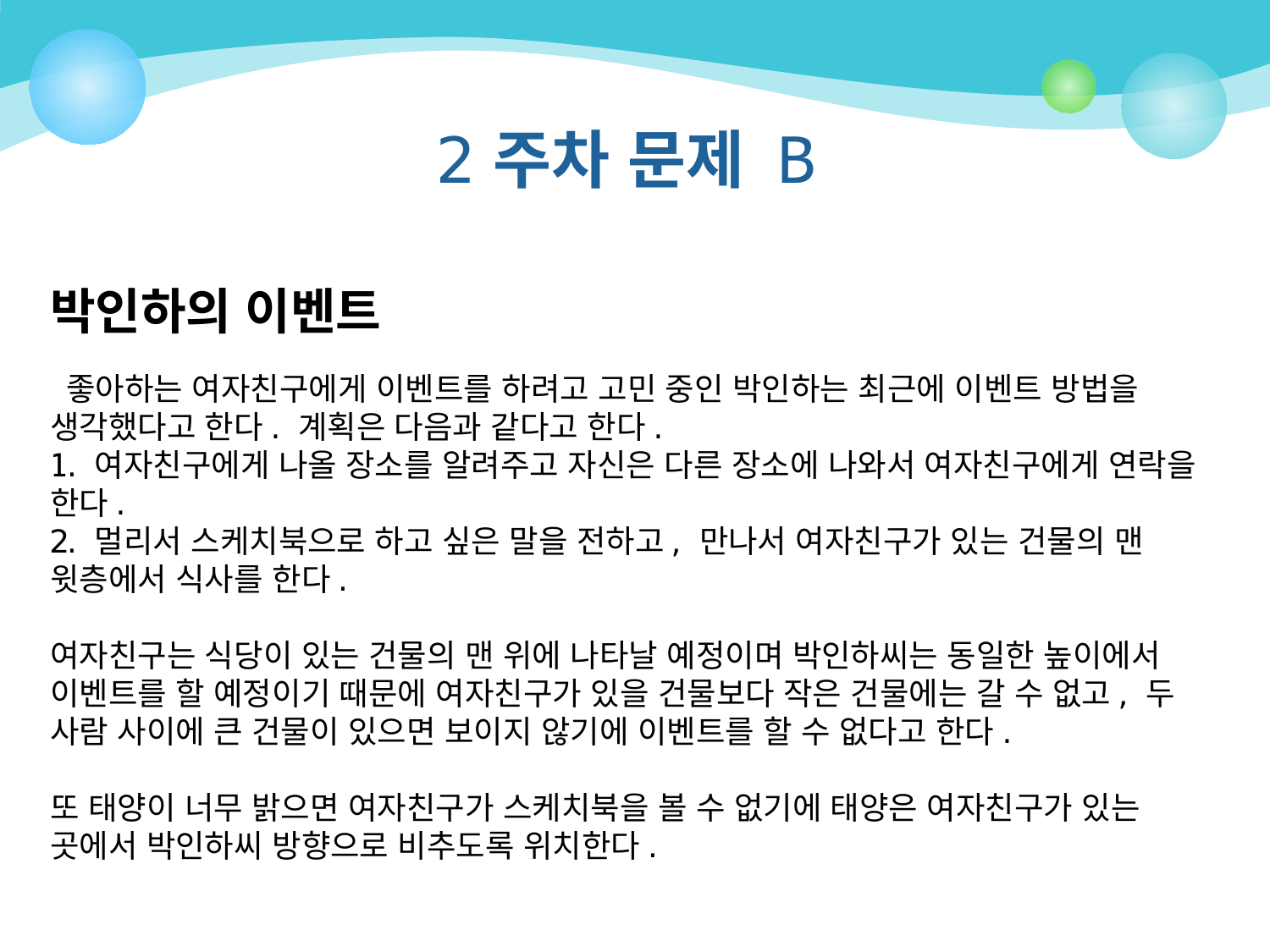

# 2주차 문제 B
박인하의 이벤트

 좋아하는 여자친구에게 이벤트를 하려고 고민 중인 박인하는 최근에 이벤트 방법을 생각했다고 한다. 계획은 다음과 같다고 한다.
1. 여자친구에게 나올 장소를 알려주고 자신은 다른 장소에 나와서 여자친구에게 연락을 한다.
2. 멀리서 스케치북으로 하고 싶은 말을 전하고, 만나서 여자친구가 있는 건물의 맨 윗층에서 식사를 한다.

여자친구는 식당이 있는 건물의 맨 위에 나타날 예정이며 박인하씨는 동일한 높이에서 이벤트를 할 예정이기 때문에 여자친구가 있을 건물보다 작은 건물에는 갈 수 없고, 두 사람 사이에 큰 건물이 있으면 보이지 않기에 이벤트를 할 수 없다고 한다.

또 태양이 너무 밝으면 여자친구가 스케치북을 볼 수 없기에 태양은 여자친구가 있는 곳에서 박인하씨 방향으로 비추도록 위치한다.